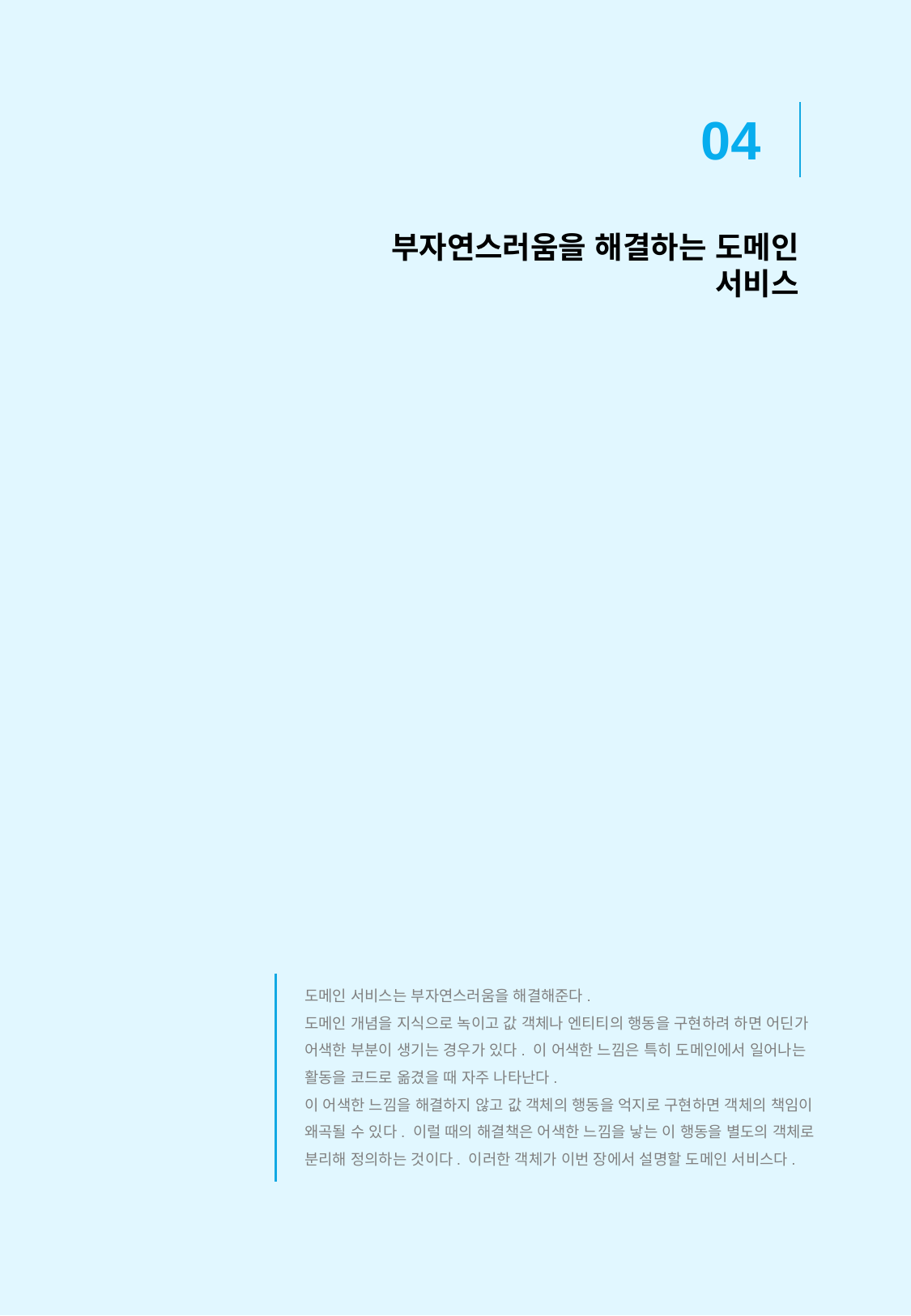

04
부자연스러움을 해결하는 도메인 서비스
도메인 서비스는 부자연스러움을 해결해준다.
도메인 개념을 지식으로 녹이고 값 객체나 엔티티의 행동을 구현하려 하면 어딘가 어색한 부분이 생기는 경우가 있다. 이 어색한 느낌은 특히 도메인에서 일어나는 활동을 코드로 옮겼을 때 자주 나타난다.
이 어색한 느낌을 해결하지 않고 값 객체의 행동을 억지로 구현하면 객체의 책임이 왜곡될 수 있다. 이럴 때의 해결책은 어색한 느낌을 낳는 이 행동을 별도의 객체로 분리해 정의하는 것이다. 이러한 객체가 이번 장에서 설명할 도메인 서비스다.